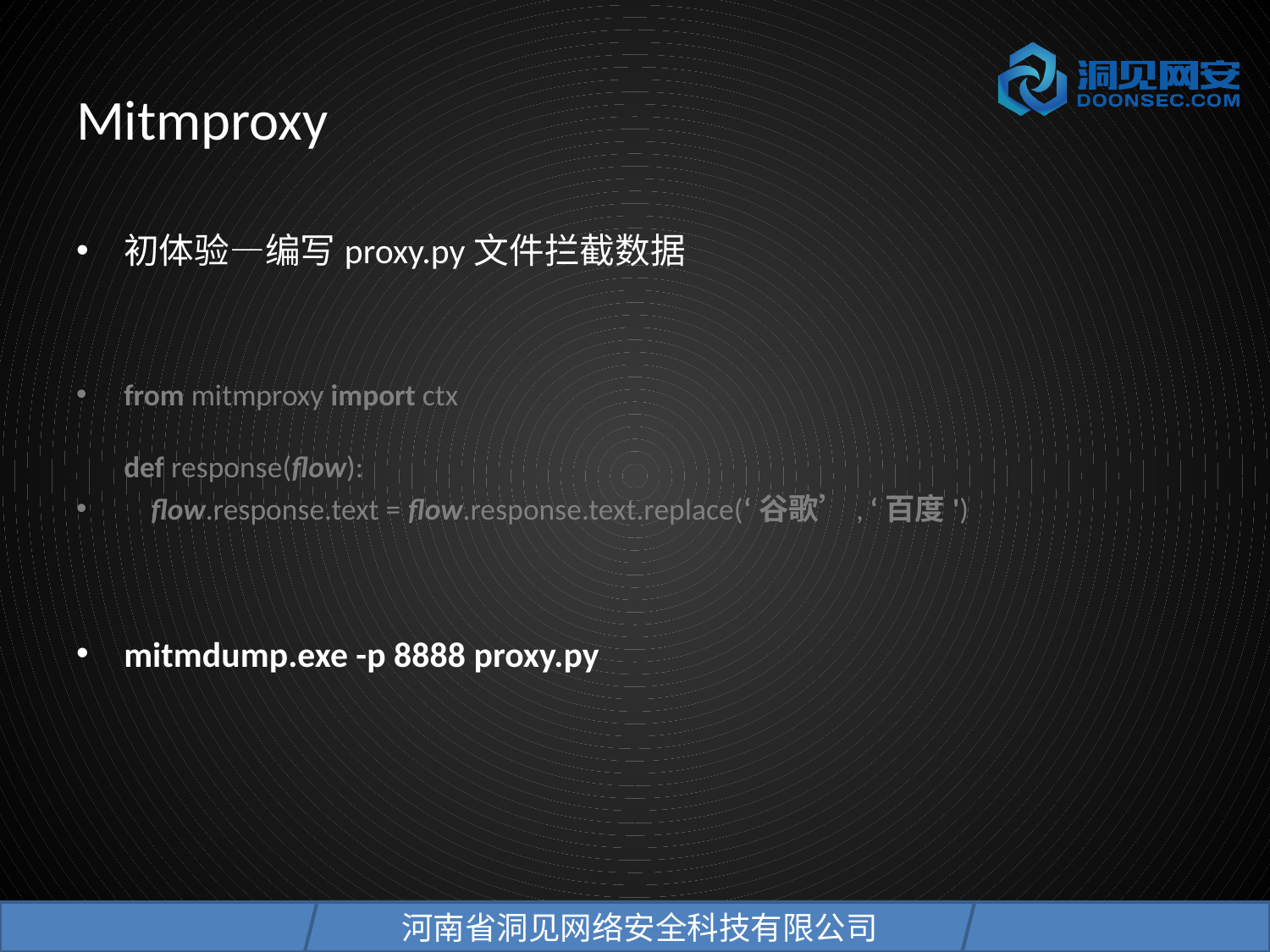

# Mitmproxy
初体验—编写proxy.py文件拦截数据

from mitmproxy import ctx
def response(flow):
    flow.response.text = flow.response.text.replace(‘谷歌’, ‘百度')

mitmdump.exe -p 8888 proxy.py